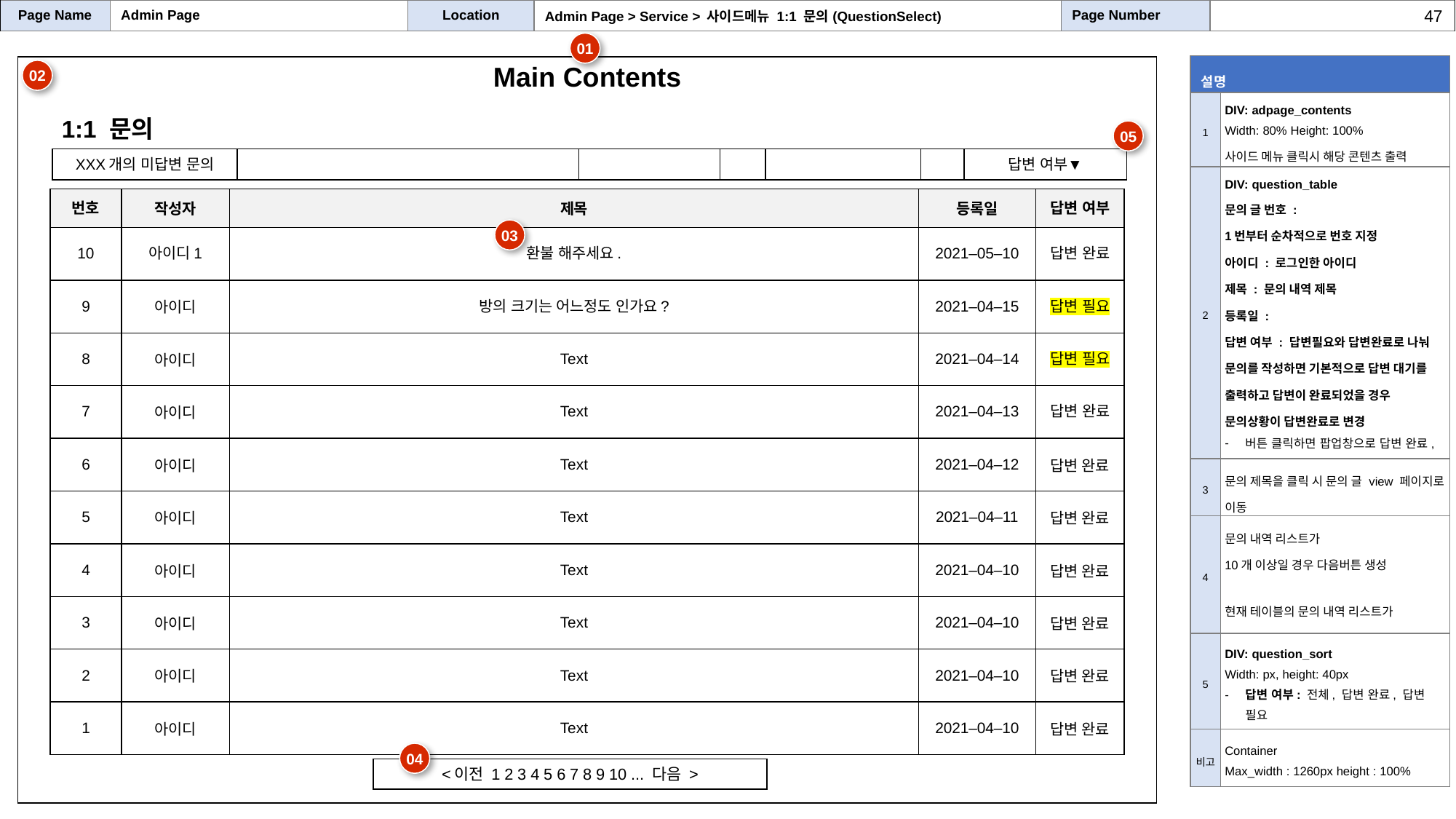

| Page Name | Admin Page | Location | Admin Page > Service > 사이드메뉴 1:1 문의(QuestionSelect) | Page Number |  |
| --- | --- | --- | --- | --- | --- |
47
01
| 설명 |  |
| --- | --- |
| 1 | DIV: adpage\_contents Width: 80% Height: 100% 사이드 메뉴 클릭시 해당 콘텐츠 출력 |
| 2 | DIV: question\_table 문의 글 번호 : 1번부터 순차적으로 번호 지정 아이디 : 로그인한 아이디 제목 : 문의 내역 제목 등록일 : 답변 여부 : 답변필요와 답변완료로 나눠 문의를 작성하면 기본적으로 답변 대기를 출력하고 답변이 완료되었을 경우 문의상황이 답변완료로 변경 버튼 클릭하면 팝업창으로 답변 완료, 답변 필요 전환 가능 문의자가 대댓글 달면 답변 필요로 전환 |
| 3 | 문의 제목을 클릭 시 문의 글 view 페이지로 이동 |
| 4 | 문의 내역 리스트가 10개 이상일 경우 다음버튼 생성 현재 테이블의 문의 내역 리스트가 10개 이하일 경우 이전버튼만 생성 |
| 5 | DIV: question\_sort Width: px, height: 40px 답변 여부: 전체, 답변 완료, 답변 필요 |
| 비고 | Container Max\_width : 1260px height : 100% |
| Main Contents |
| --- |
02
1:1 문의

05

| XXX개의 미답변 문의 |  |  |  |  |  | 답변 여부▼ |
| --- | --- | --- | --- | --- | --- | --- |
| 번호 | 작성자 | 제목 | 등록일 | 답변 여부 |
| --- | --- | --- | --- | --- |
| 10 | 아이디1 | 환불 해주세요. | 2021–05–10 | 답변 완료 |
| 9 | 아이디 | 방의 크기는 어느정도 인가요? | 2021–04–15 | 답변 필요 |
| 8 | 아이디 | Text | 2021–04–14 | 답변 필요 |
| 7 | 아이디 | Text | 2021–04–13 | 답변 완료 |
| 6 | 아이디 | Text | 2021–04–12 | 답변 완료 |
| 5 | 아이디 | Text | 2021–04–11 | 답변 완료 |
| 4 | 아이디 | Text | 2021–04–10 | 답변 완료 |
| 3 | 아이디 | Text | 2021–04–10 | 답변 완료 |
| 2 | 아이디 | Text | 2021–04–10 | 답변 완료 |
| 1 | 아이디 | Text | 2021–04–10 | 답변 완료 |
03
04
| <이전 1 2 3 4 5 6 7 8 9 10 ... 다음 > |
| --- |